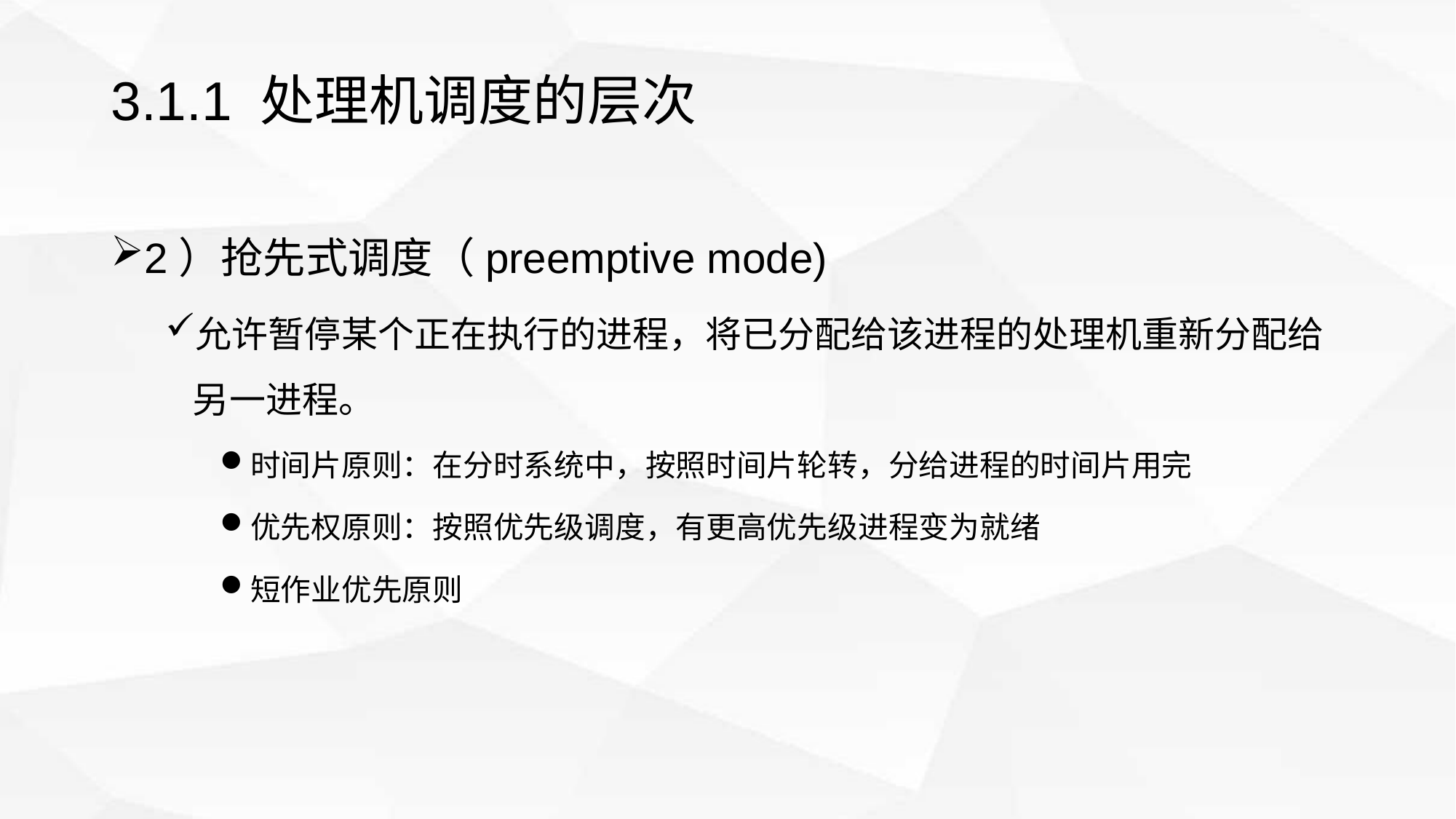

# 3.1.1 处理机调度的层次
2）抢先式调度（preemptive mode)
允许暂停某个正在执行的进程，将已分配给该进程的处理机重新分配给另一进程。
时间片原则：在分时系统中，按照时间片轮转，分给进程的时间片用完
优先权原则：按照优先级调度，有更高优先级进程变为就绪
短作业优先原则